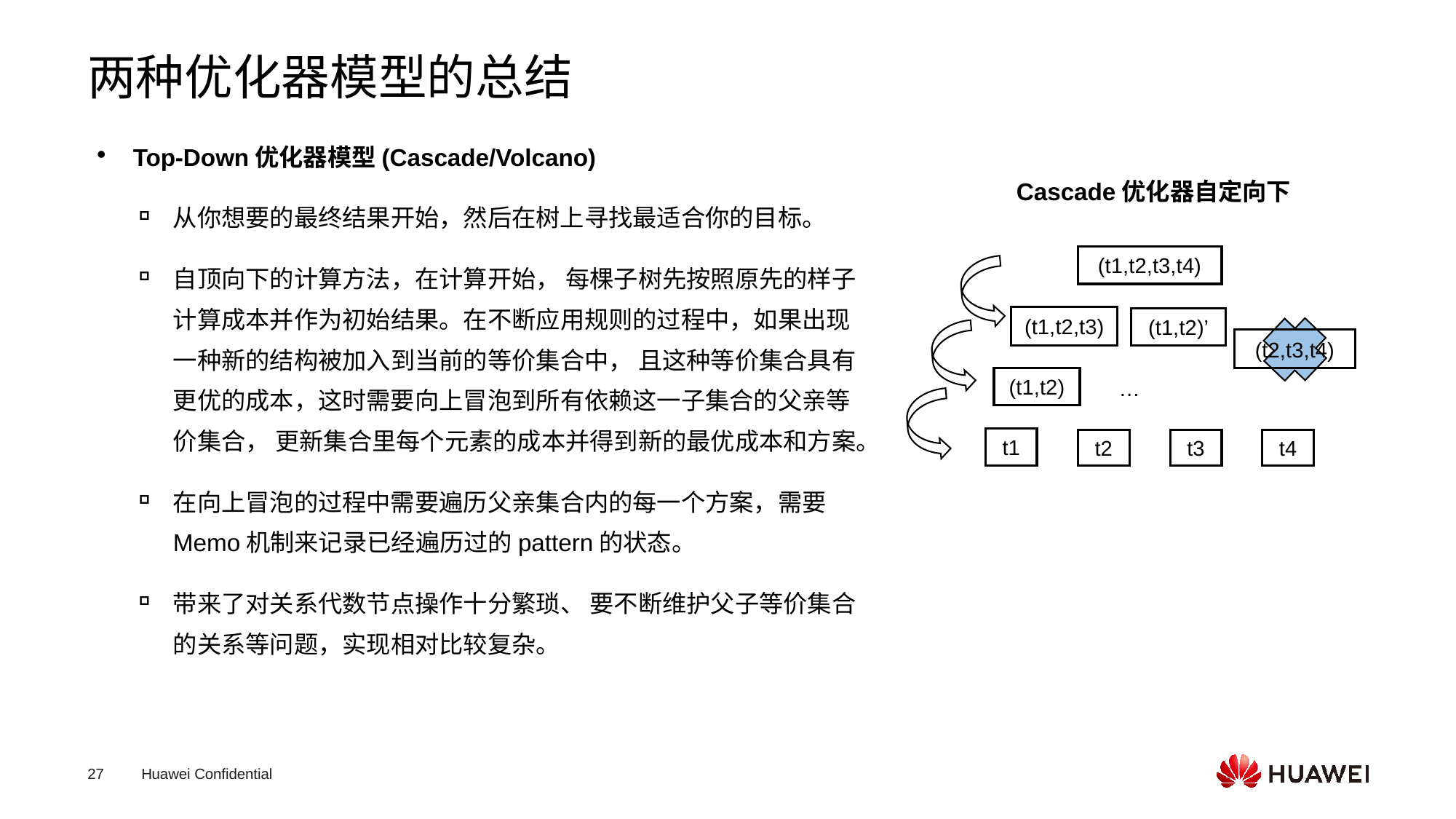

# 两种优化器模型的总结
Top-Down优化器模型(Cascade/Volcano)
从你想要的最终结果开始，然后在树上寻找最适合你的目标。
自顶向下的计算方法，在计算开始， 每棵子树先按照原先的样子计算成本并作为初始结果。在不断应用规则的过程中，如果出现一种新的结构被加入到当前的等价集合中， 且这种等价集合具有更优的成本，这时需要向上冒泡到所有依赖这一子集合的父亲等价集合， 更新集合里每个元素的成本并得到新的最优成本和方案。
在向上冒泡的过程中需要遍历父亲集合内的每一个方案，需要Memo机制来记录已经遍历过的pattern的状态。
带来了对关系代数节点操作十分繁琐、 要不断维护父子等价集合的关系等问题，实现相对比较复杂。
Cascade优化器自定向下
(t1,t2,t3,t4)

(t1,t2,t3)
(t1,t2)’

(t2,t3,t4)
(t1,t2)
…

t1
t3
t4
t2